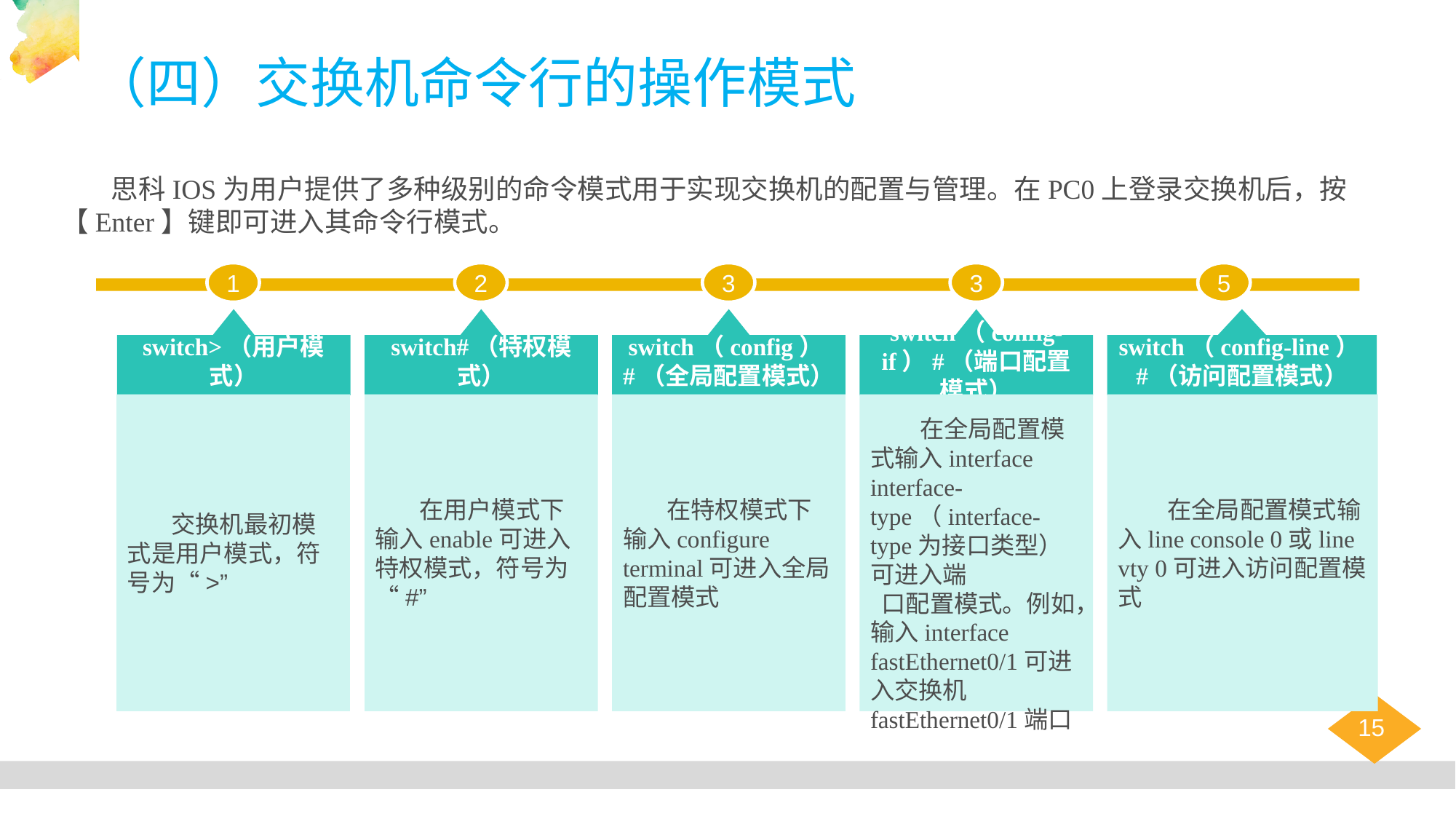

（四）交换机命令行的操作模式
       思科IOS为用户提供了多种级别的命令模式用于实现交换机的配置与管理。在PC0上登录交换机后，按【Enter】键即可进入其命令行模式。
1
2
3
3
5

switch>（用户模式）
       交换机最初模式是用户模式，符号为“>”
switch#（特权模式）
       在用户模式下输入enable可进入特权模式，符号为“#”
switch（config）#（全局配置模式）
       在特权模式下输入configure terminal可进入全局配置模式
switch（config-if）#（端口配置模式）

        在全局配置模式输入interface interface-type（interface-type为接口类型）可进入端
 口配置模式。例如，输入interface fastEthernet0/1可进入交换机fastEthernet0/1端口
switch（config-line）#（访问配置模式）
        在全局配置模式输入line console 0或line vty 0可进入访问配置模式